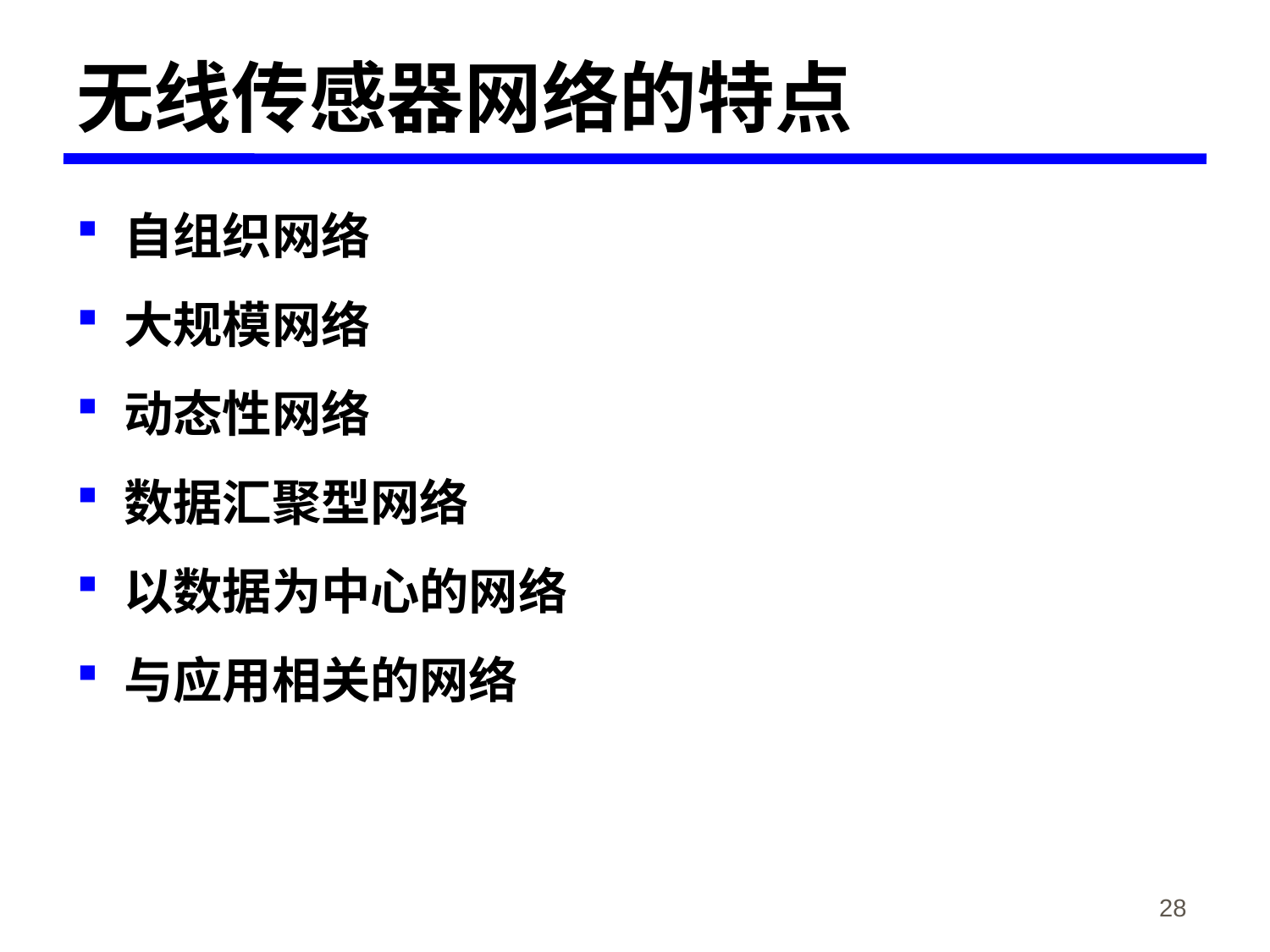

# 无线传感器网络的特点
自组织网络
大规模网络
动态性网络
数据汇聚型网络
以数据为中心的网络
与应用相关的网络
《物联网概论》-韩毅刚
28